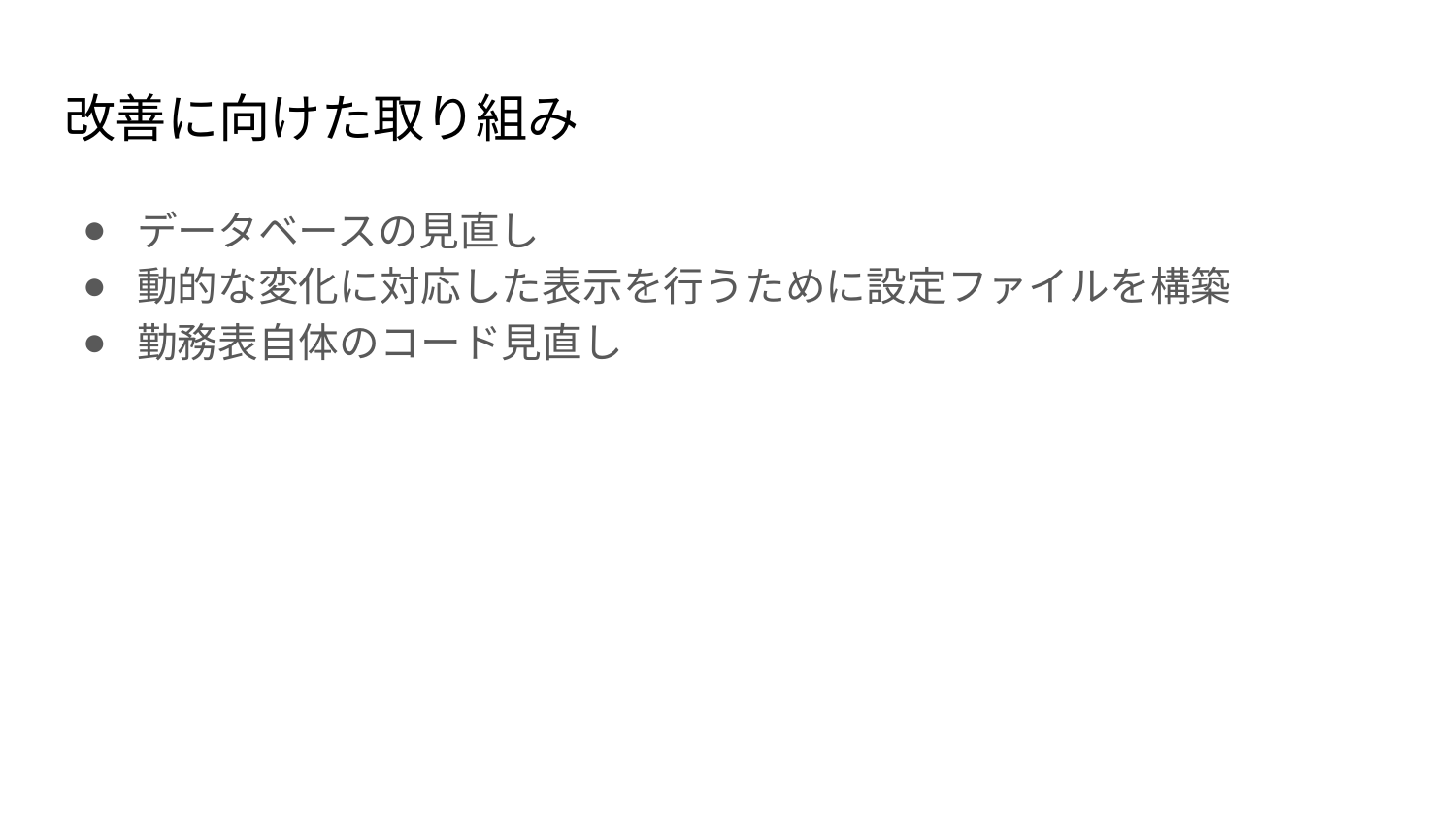

# 改善に向けた取り組み
データベースの見直し
動的な変化に対応した表示を行うために設定ファイルを構築
勤務表自体のコード見直し